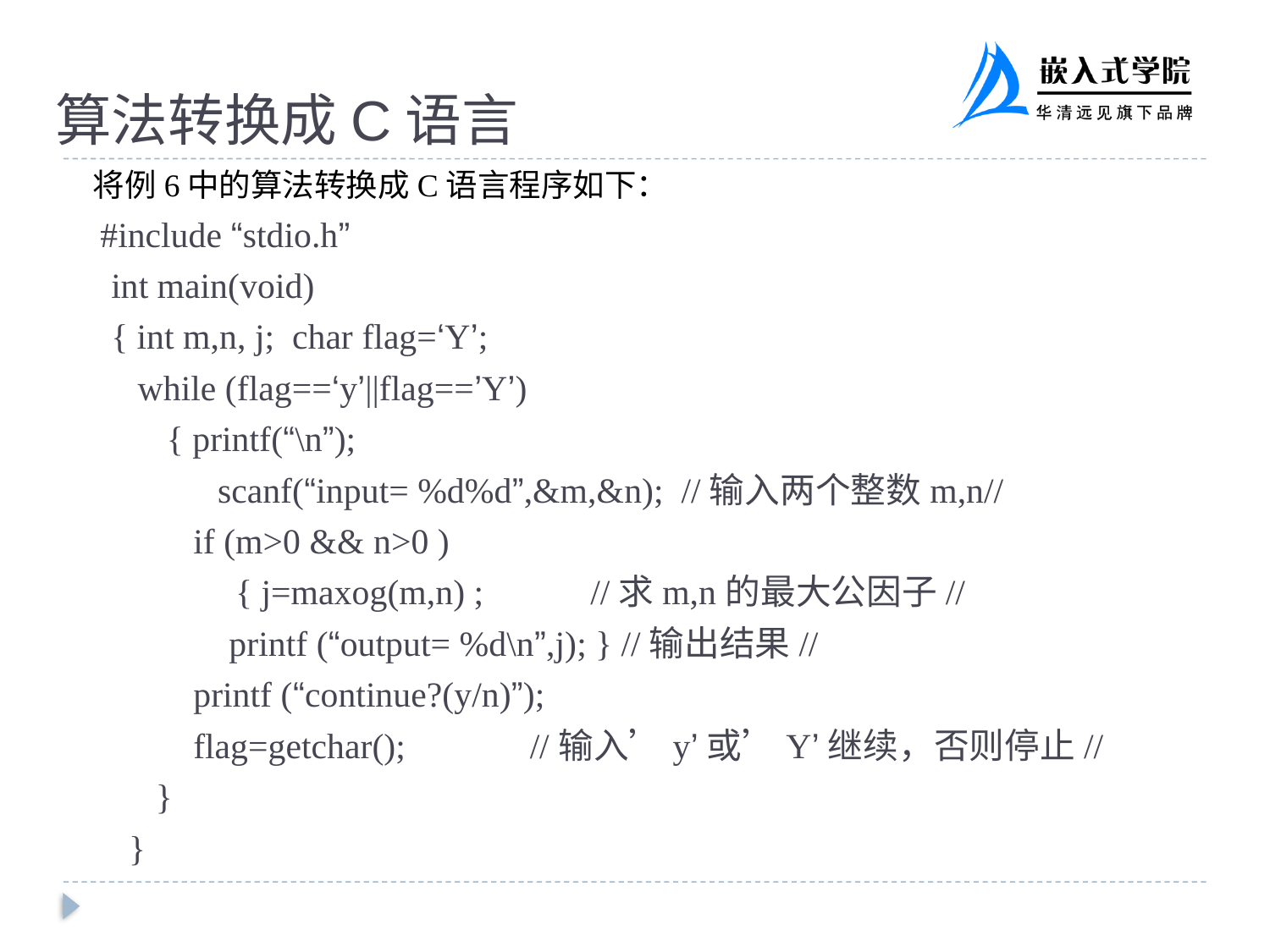

# 算法转换成C语言
	将例6中的算法转换成C语言程序如下：
 #include “stdio.h”
  int main(void)
  { int m,n, j;  char flag=‘Y’;
     while (flag==‘y’||flag==’Y’)
	    { printf(“\n”);
              scanf(“input= %d%d”,&m,&n);  //输入两个整数m,n//
	       if (m>0 && n>0 )
                { j=maxog(m,n) ;            //求m,n的最大公因子//
	           printf (“output= %d\n”,j); } //输出结果//
	       printf (“continue?(y/n)”);
	       flag=getchar();              //输入’y’或’Y’继续，否则停止//
       }
    }

30